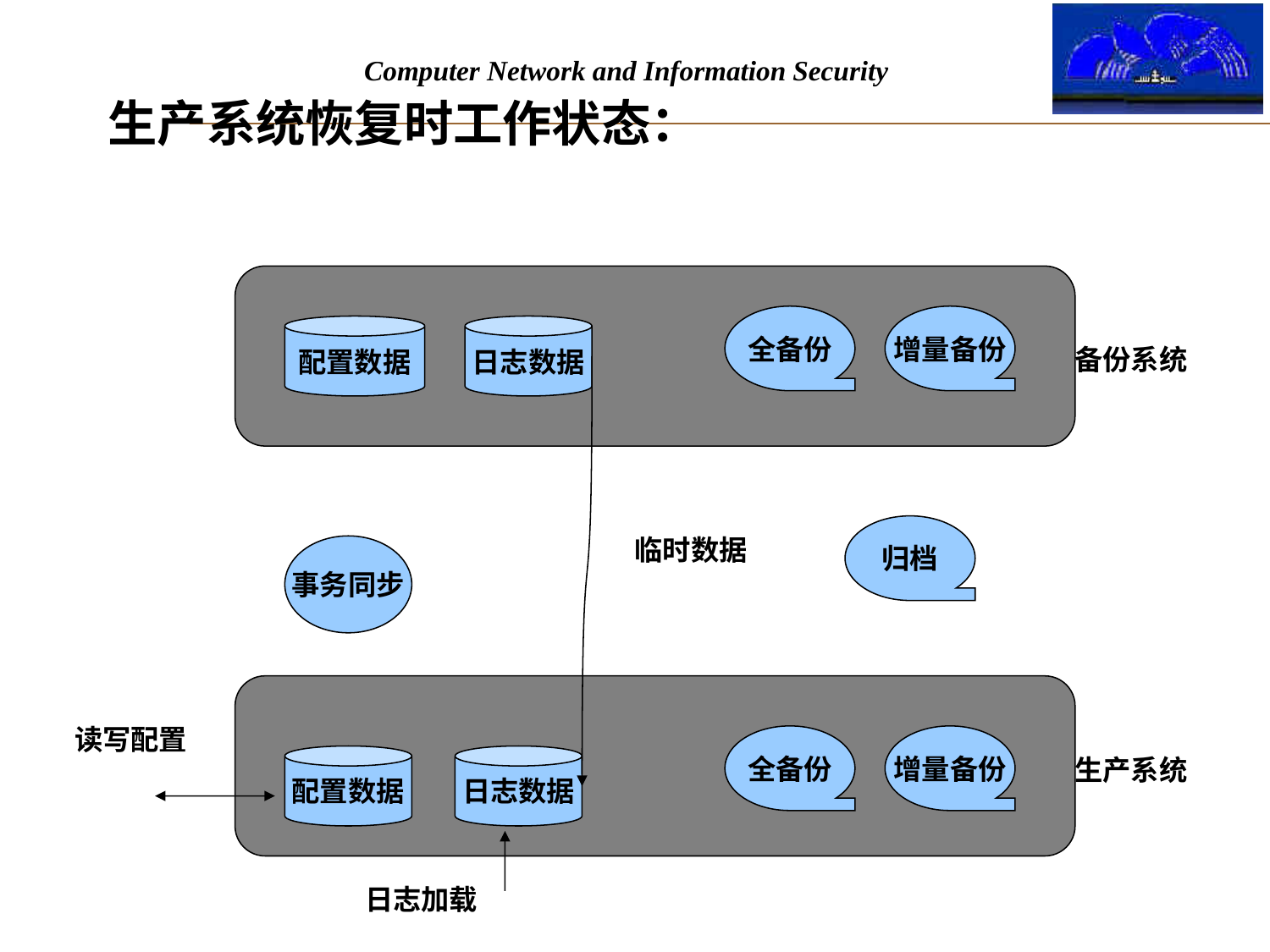

生产系统恢复时工作状态：

全备份
增量备份
配置数据
日志数据
备份系统
归档
临时数据
事务同步

读写配置
全备份
增量备份
配置数据
日志数据
生产系统

日志加载